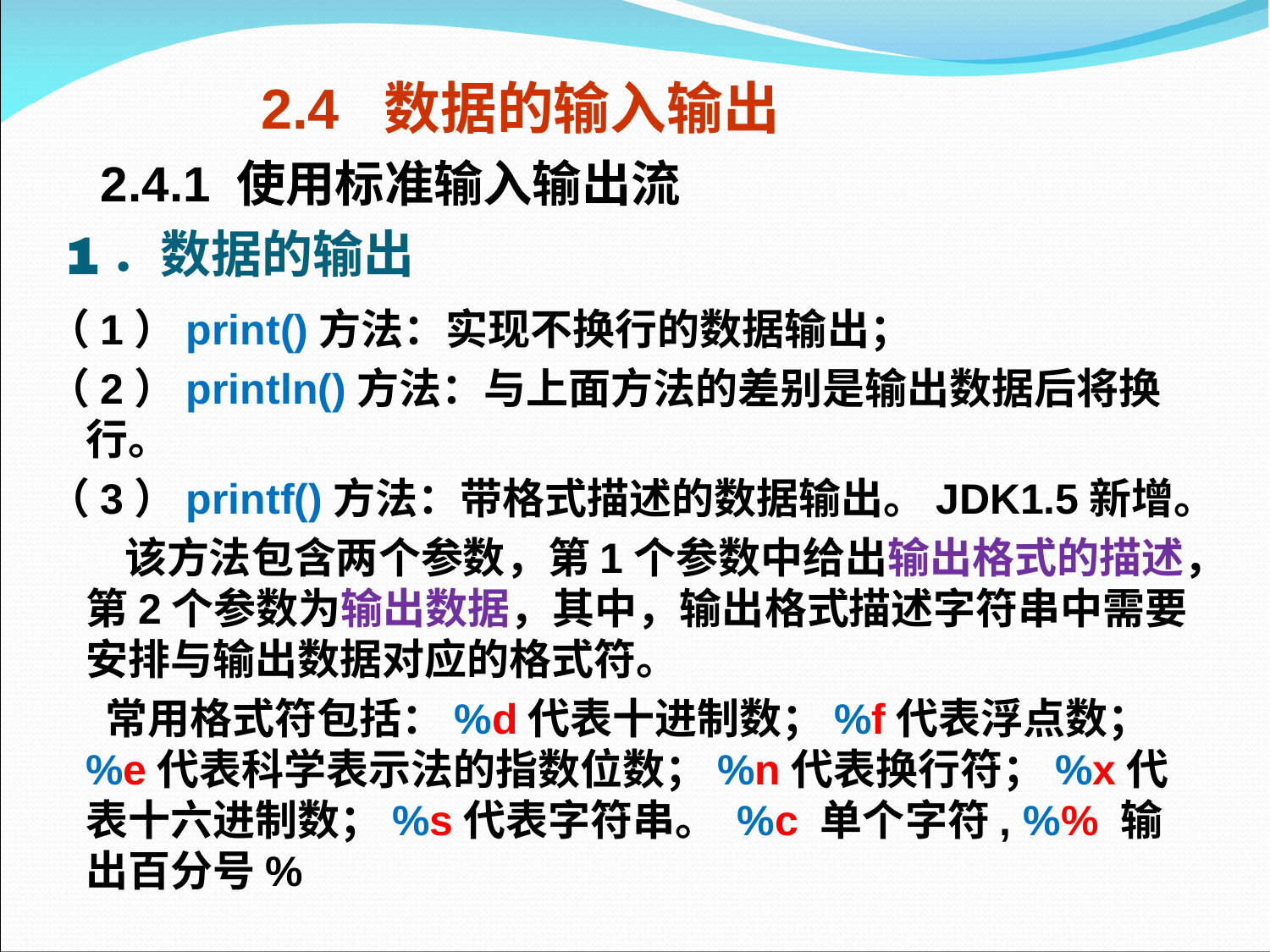

2.4  数据的输入输出
2.4.1 使用标准输入输出流
# 1．数据的输出
（1）print()方法：实现不换行的数据输出；
（2）println()方法：与上面方法的差别是输出数据后将换行。
（3）printf()方法：带格式描述的数据输出。JDK1.5新增。
       该方法包含两个参数，第1个参数中给出输出格式的描述，第2个参数为输出数据，其中，输出格式描述字符串中需要安排与输出数据对应的格式符。
     常用格式符包括：%d代表十进制数；%f代表浮点数；%e代表科学表示法的指数位数；%n代表换行符；%x代表十六进制数；%s代表字符串。 %c 单个字符, %% 输出百分号%